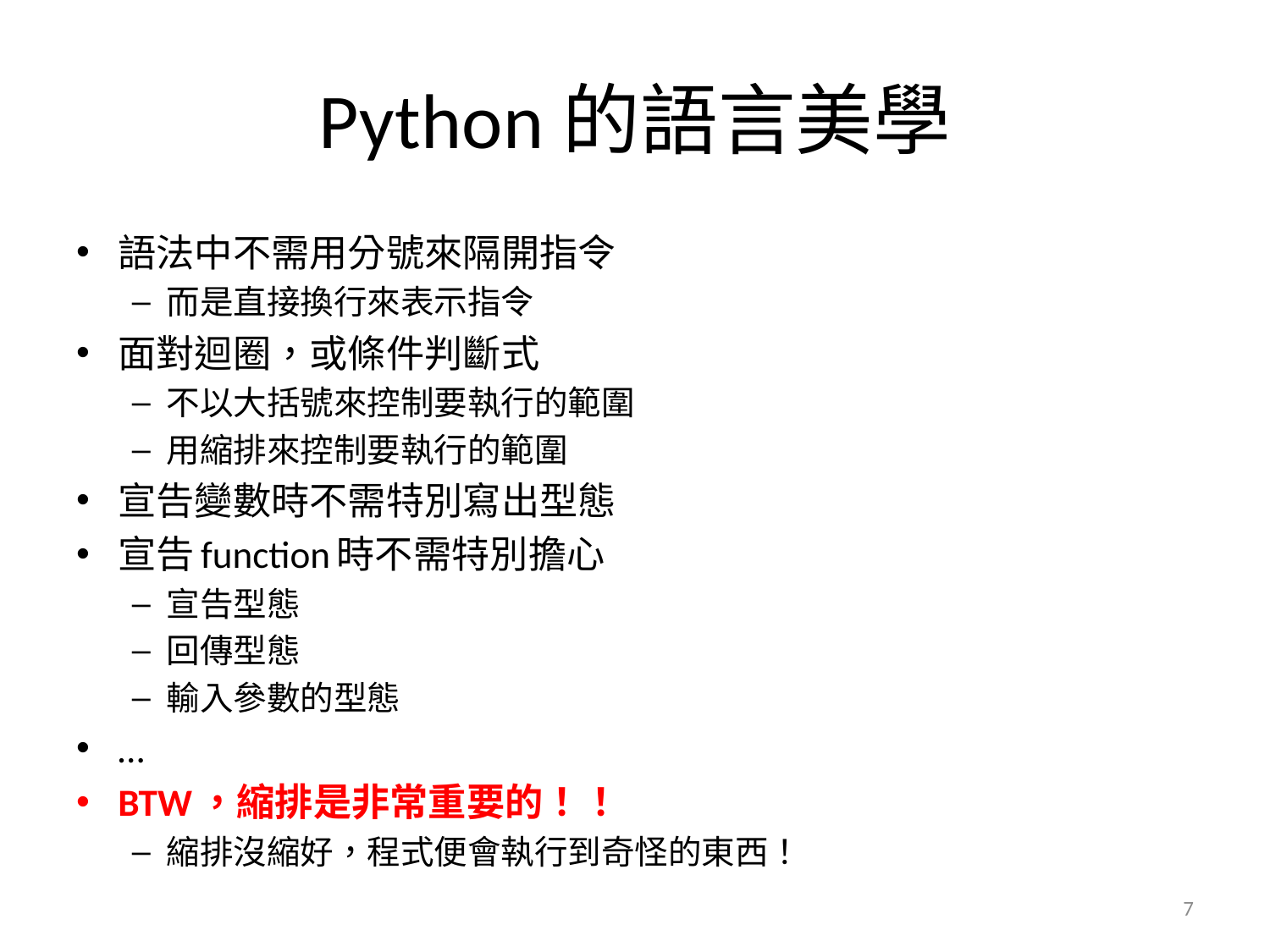

# Python的語言美學
語法中不需用分號來隔開指令
而是直接換行來表示指令
面對迴圈，或條件判斷式
不以大括號來控制要執行的範圍
用縮排來控制要執行的範圍
宣告變數時不需特別寫出型態
宣告function時不需特別擔心
宣告型態
回傳型態
輸入參數的型態
…
BTW，縮排是非常重要的！！
縮排沒縮好，程式便會執行到奇怪的東西！
7